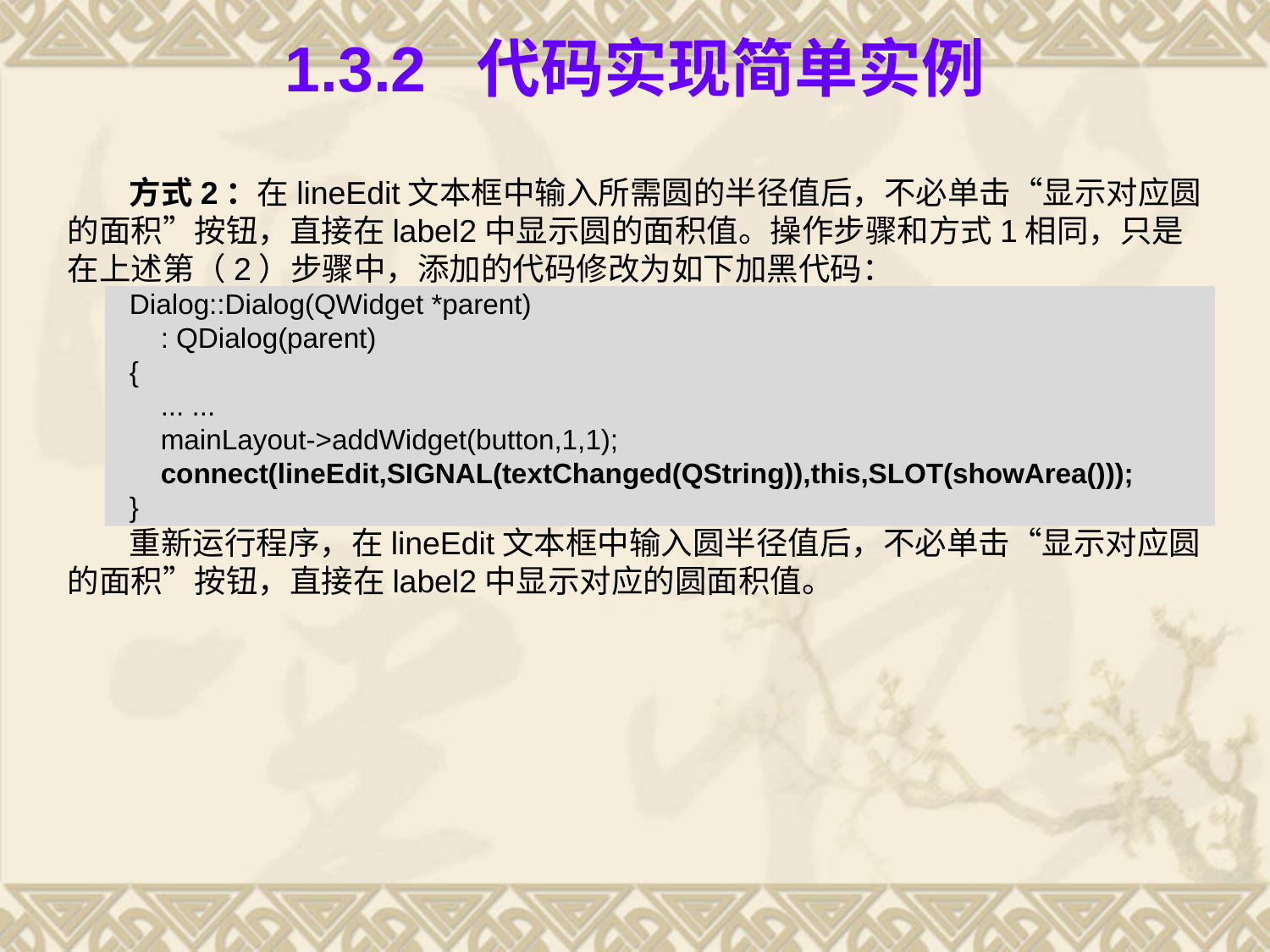

# 1.3.2  代码实现简单实例
方式2：在lineEdit文本框中输入所需圆的半径值后，不必单击“显示对应圆的面积”按钮，直接在label2中显示圆的面积值。操作步骤和方式1相同，只是在上述第（2）步骤中，添加的代码修改为如下加黑代码：
Dialog::Dialog(QWidget *parent)
    : QDialog(parent)
{
    ... ...
    mainLayout->addWidget(button,1,1);
    connect(lineEdit,SIGNAL(textChanged(QString)),this,SLOT(showArea()));
}
重新运行程序，在lineEdit文本框中输入圆半径值后，不必单击“显示对应圆的面积”按钮，直接在label2中显示对应的圆面积值。